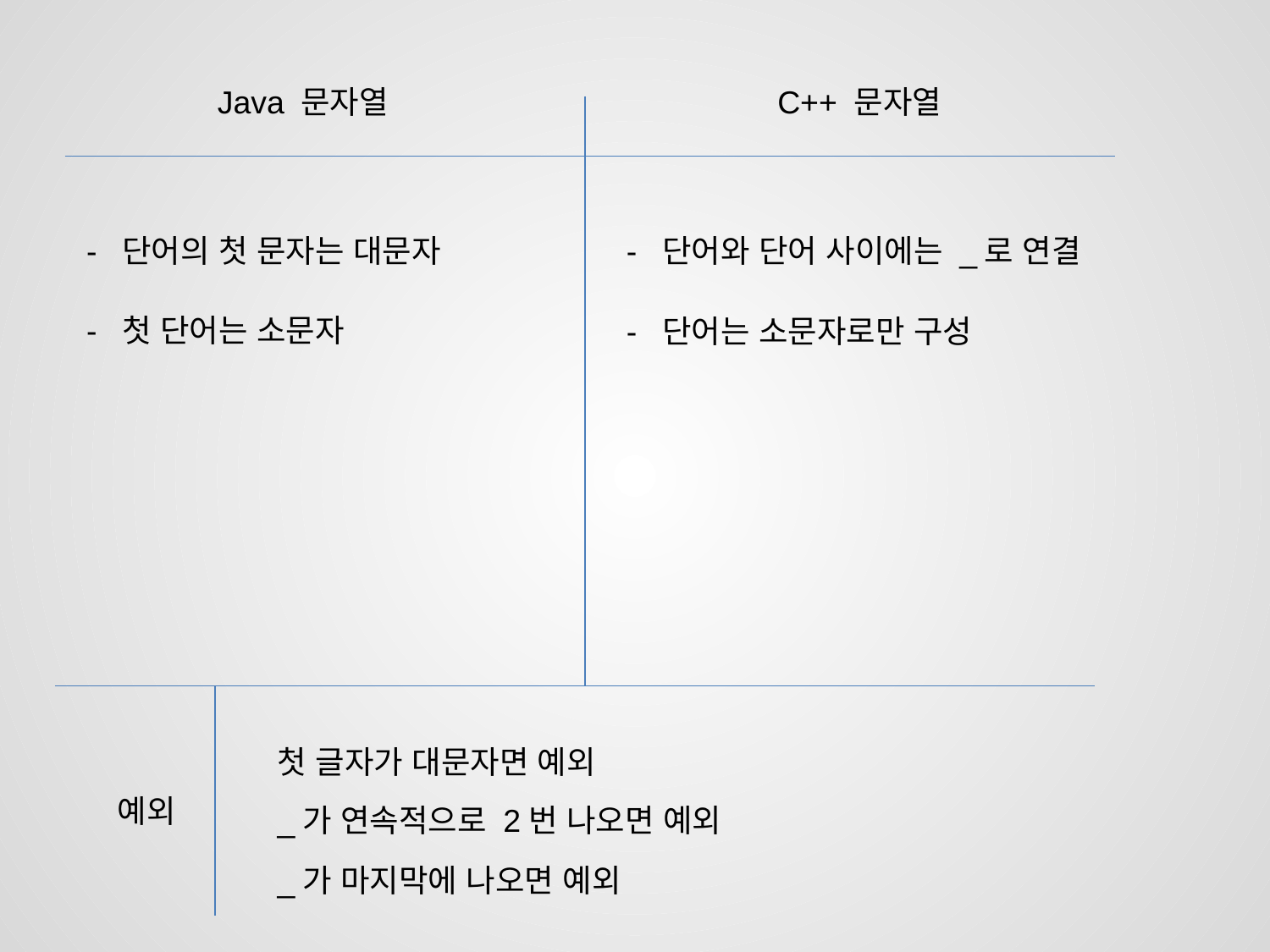

Java 문자열
C++ 문자열
 -  단어와 단어 사이에는 _로 연결
 -  단어의 첫 문자는 대문자
 -  첫 단어는 소문자
 -  단어는 소문자로만 구성
첫 글자가 대문자면 예외
예외
_가 연속적으로 2번 나오면 예외
_가 마지막에 나오면 예외